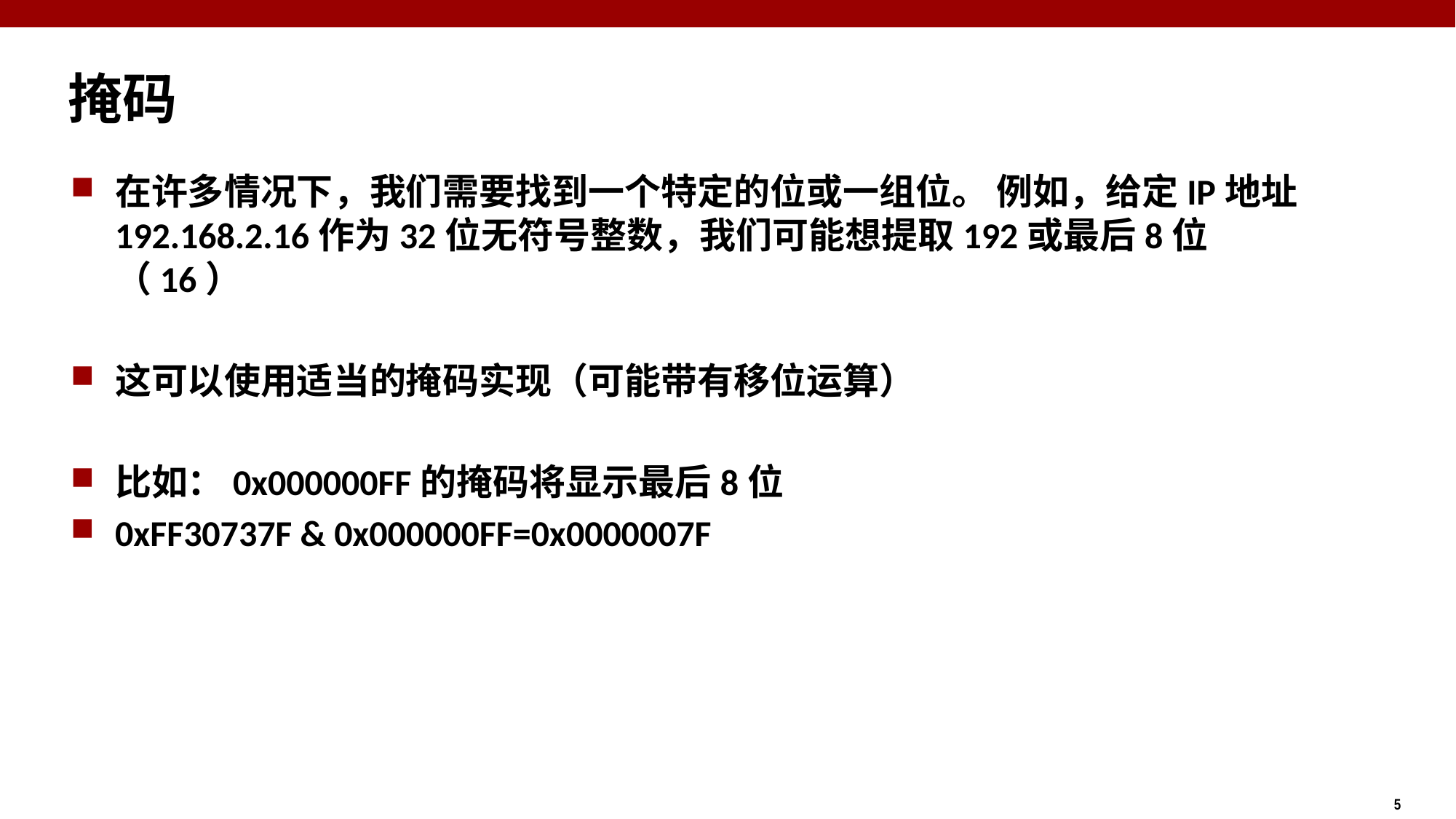

# 掩码
在许多情况下，我们需要找到一个特定的位或一组位。 例如，给定IP地址192.168.2.16作为32位无符号整数，我们可能想提取192或最后8位（16）

这可以使用适当的掩码实现（可能带有移位运算）

比如：0x000000FF的掩码将显示最后8位
0xFF30737F & 0x000000FF=0x0000007F